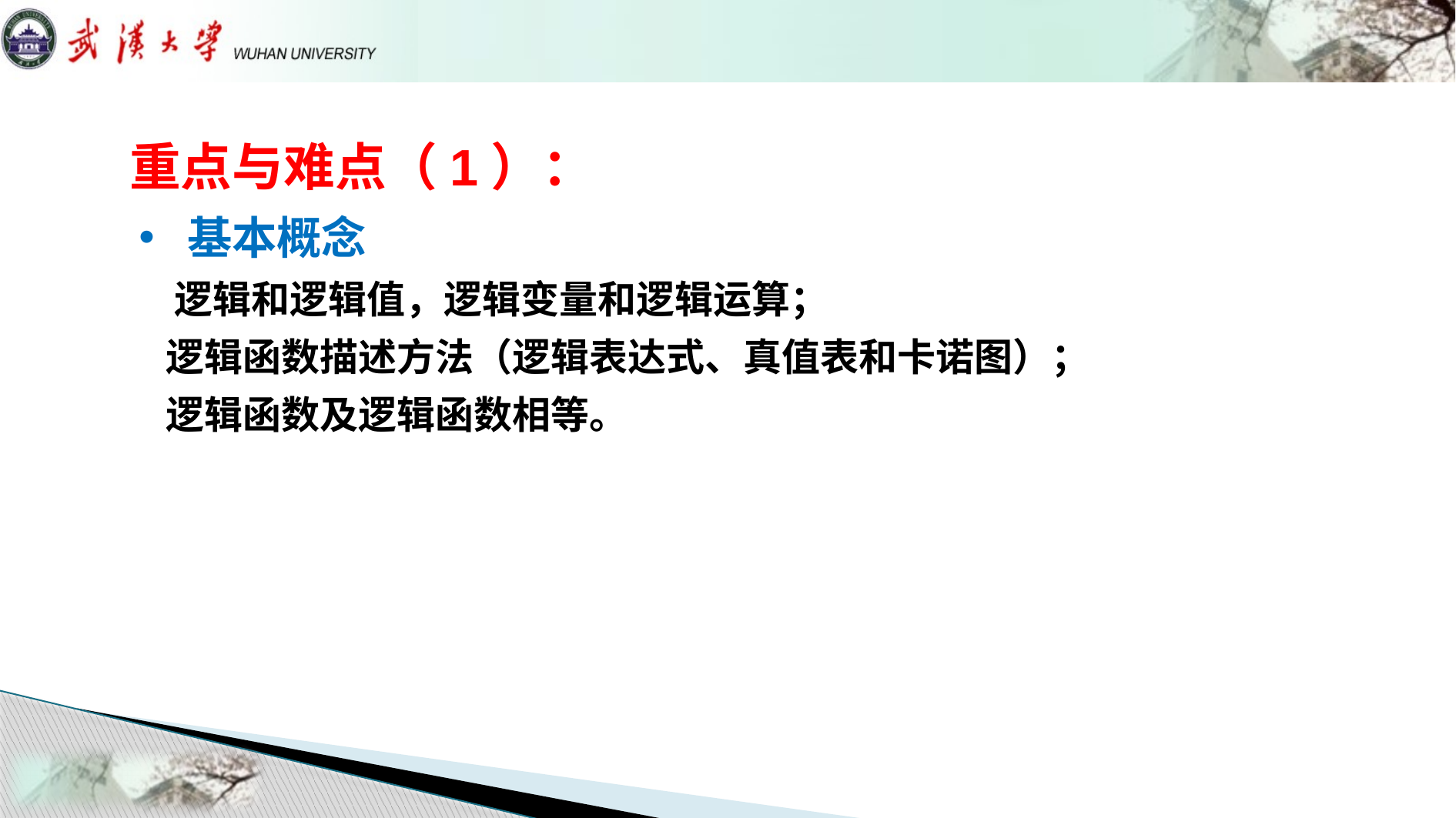

# 重点与难点（1）：
 基本概念
   逻辑和逻辑值，逻辑变量和逻辑运算；
  逻辑函数描述方法（逻辑表达式、真值表和卡诺图）；
  逻辑函数及逻辑函数相等。